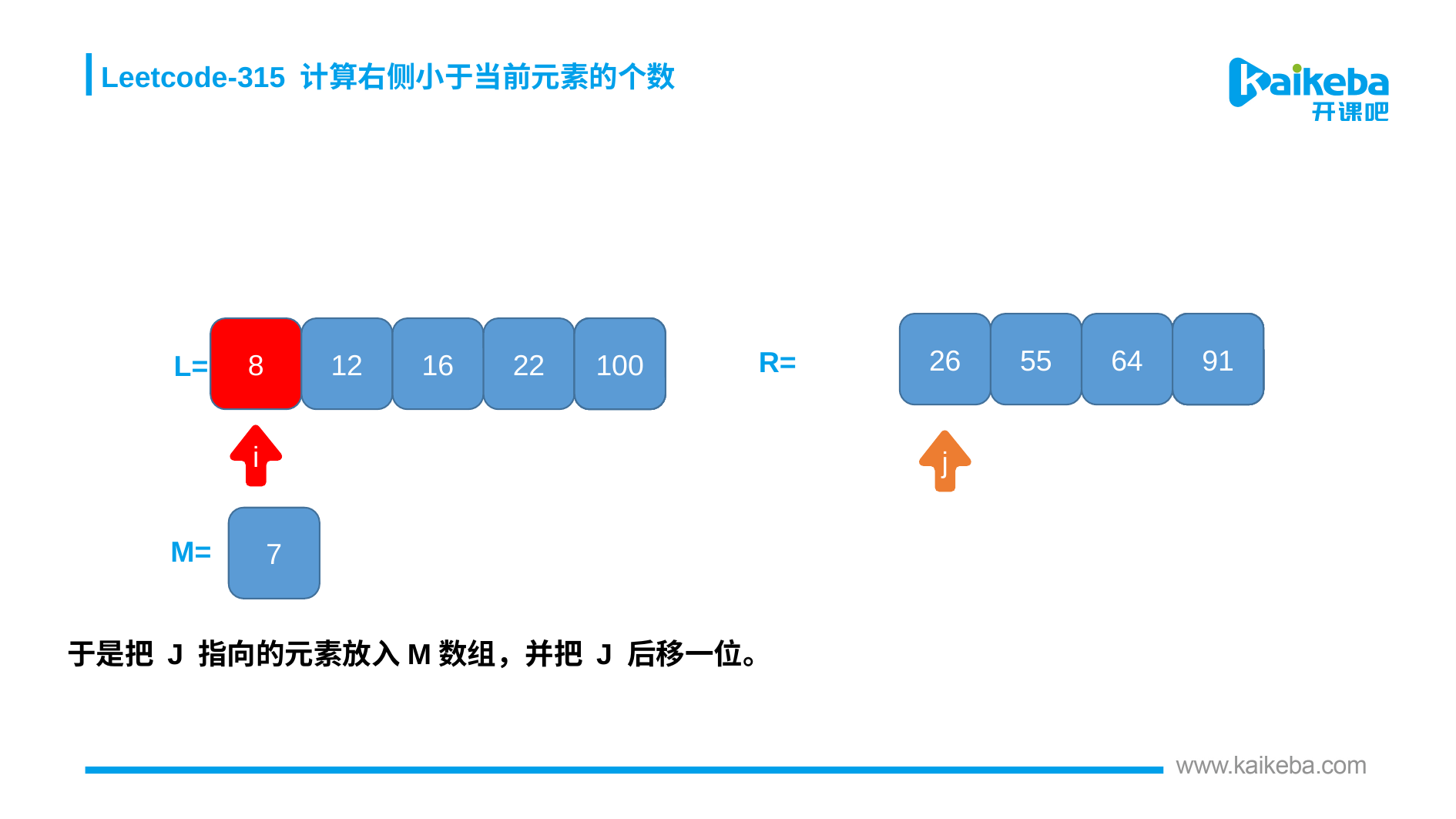

Leetcode-315 计算右侧小于当前元素的个数

26
55
64

91
8
12
16
22

100
R=
L=
i
j
7
M=
于是把 J 指向的元素放入M数组，并把 J 后移一位。